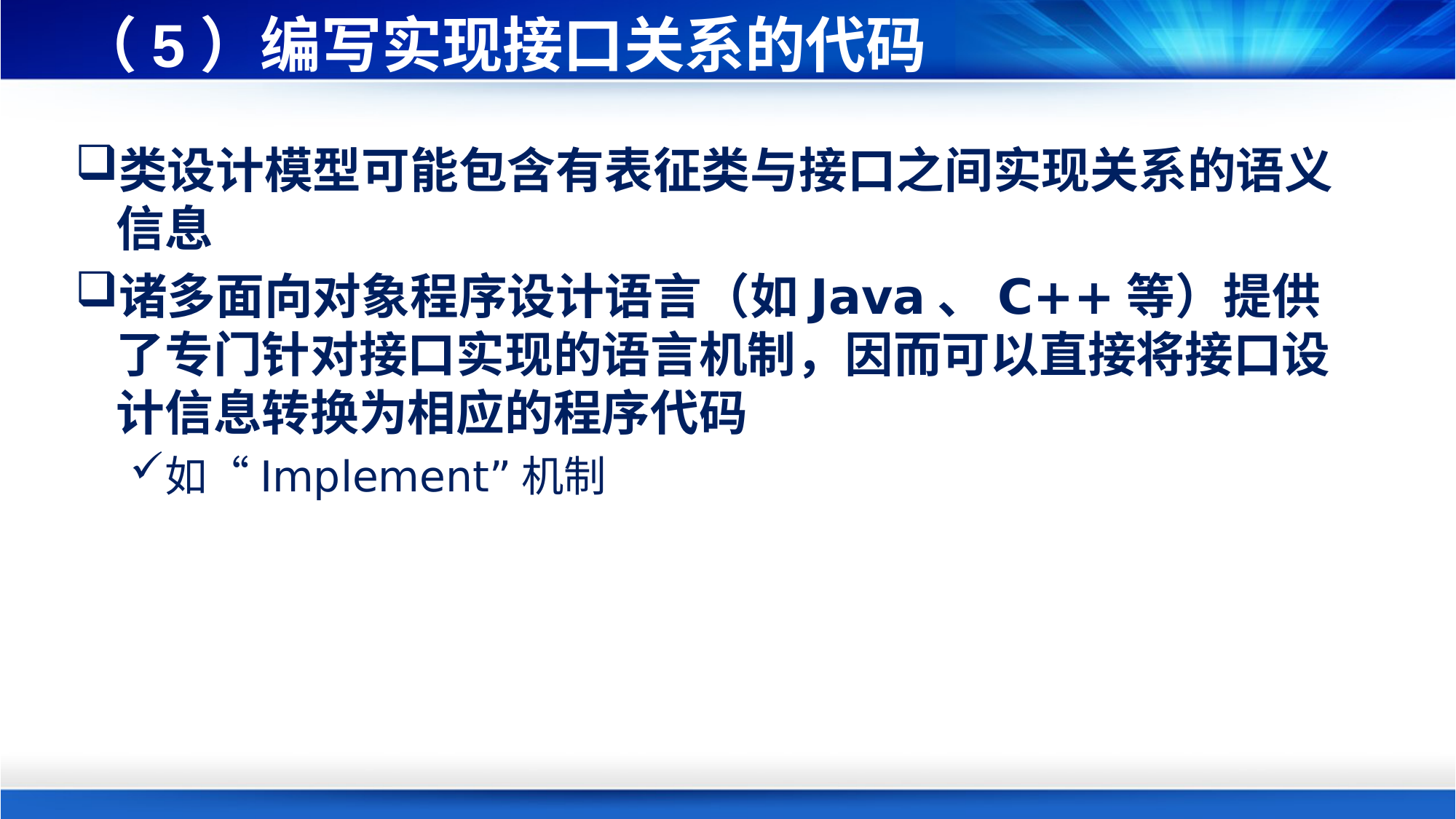

# （5）编写实现接口关系的代码
类设计模型可能包含有表征类与接口之间实现关系的语义信息
诸多面向对象程序设计语言（如Java、C++等）提供了专门针对接口实现的语言机制，因而可以直接将接口设计信息转换为相应的程序代码
如“Implement”机制